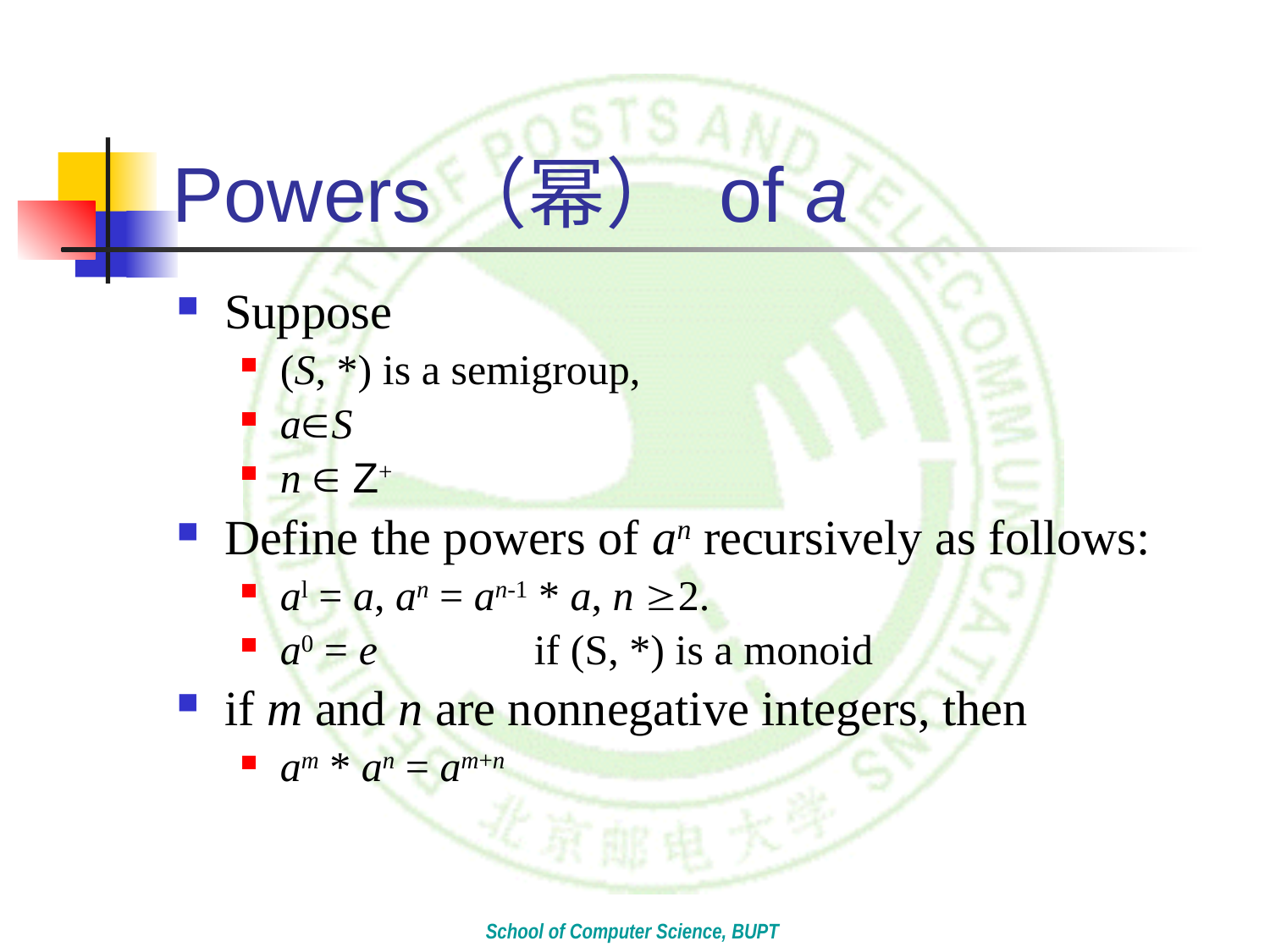

# Powers（幂） of a
Suppose
(S, *) is a semigroup,
a∈S
n ∈ Z+
Define the powers of an recursively as follows:
al = a, an = an-1 * a, n ≥2.
a0 = e		if (S, *) is a monoid
if m and n are nonnegative integers, then
am * an = am+n
School of Computer Science, BUPT

22